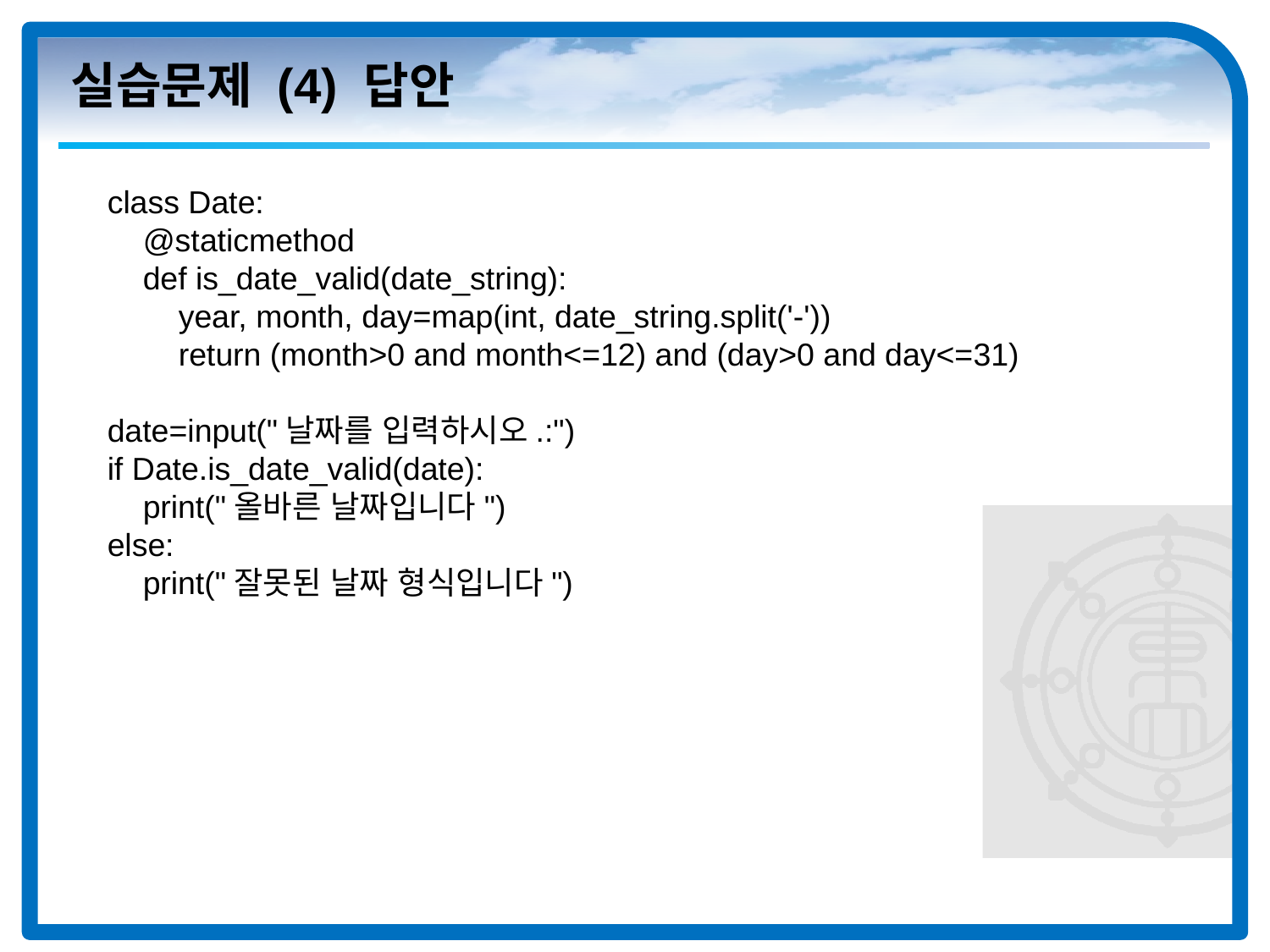

# 실습문제 (4) 답안
class Date:
    @staticmethod
    def is_date_valid(date_string):
        year, month, day=map(int, date_string.split('-'))
        return (month>0 and month<=12) and (day>0 and day<=31)

date=input("날짜를 입력하시오.:")
if Date.is_date_valid(date):
    print("올바른 날짜입니다")
else:
    print("잘못된 날짜 형식입니다")